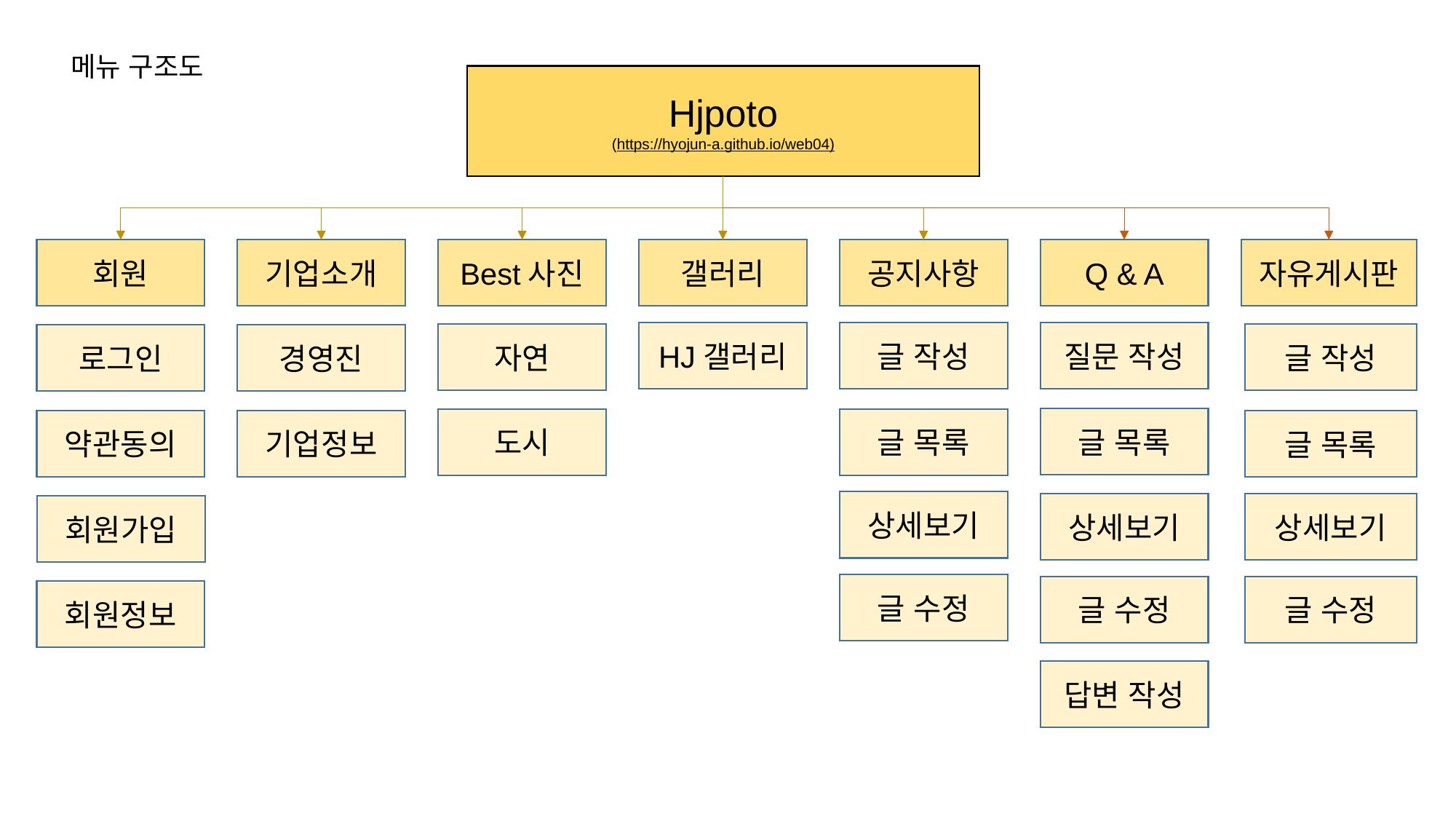

메뉴 구조도
Hjpoto
(https://hyojun-a.github.io/web04)
회원
기업소개
Best사진
갤러리
공지사항
Q & A
자유게시판
글 작성
질문 작성
HJ갤러리
자연
글 작성
경영진
로그인
글 목록
글 목록
도시
기업정보
약관동의
글 목록
상세보기
상세보기
상세보기
회원가입
글 수정
글 수정
글 수정
회원정보
답변 작성